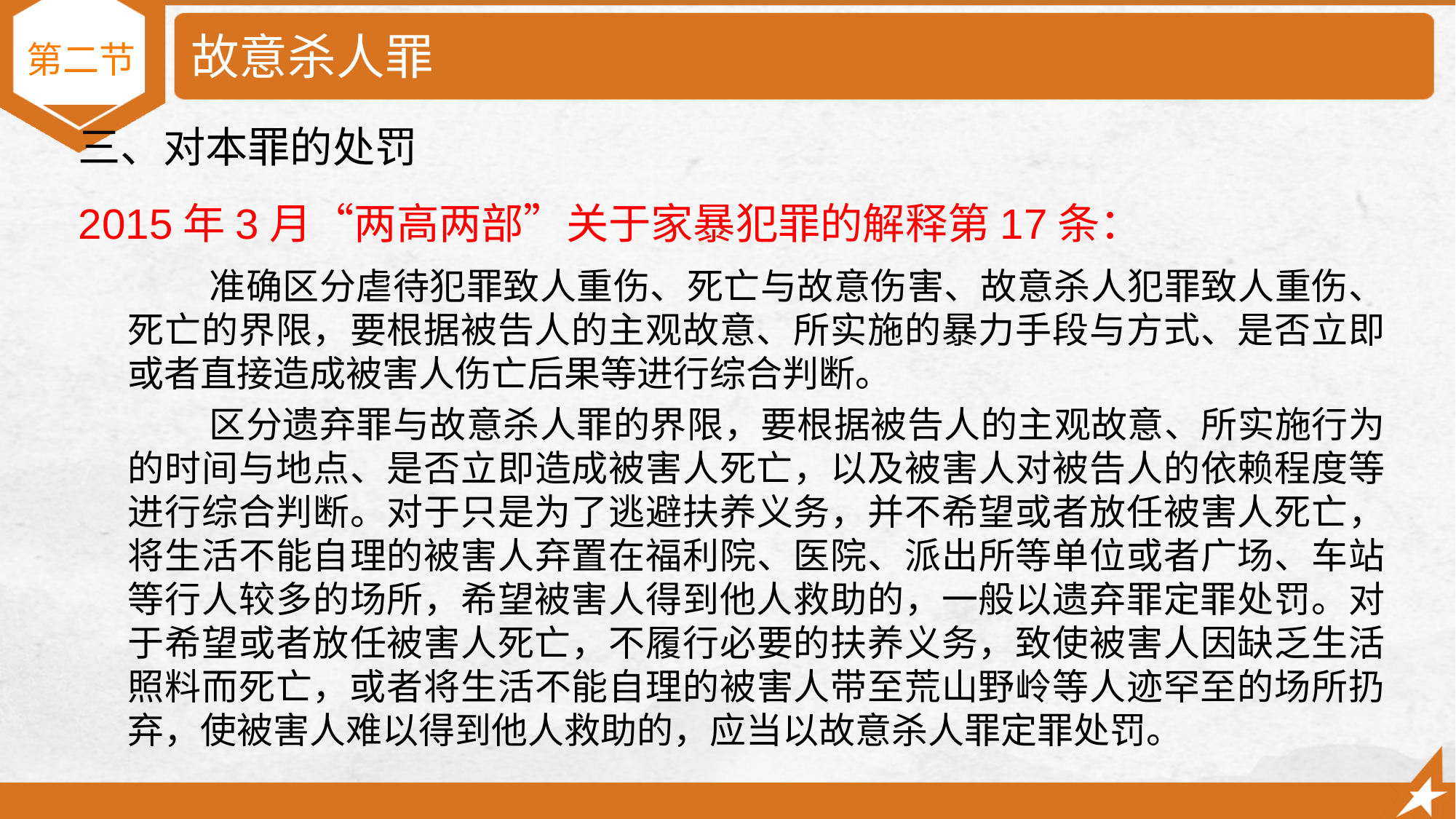

# 故意杀人罪
第二节
三、对本罪的处罚
2015年3月“两高两部”关于家暴犯罪的解释第17条：

准确区分虐待犯罪致人重伤、死亡与故意伤害、故意杀人犯罪致人重伤、死亡的界限，要根据被告人的主观故意、所实施的暴力手段与方式、是否立即或者直接造成被害人伤亡后果等进行综合判断。
区分遗弃罪与故意杀人罪的界限，要根据被告人的主观故意、所实施行为的时间与地点、是否立即造成被害人死亡，以及被害人对被告人的依赖程度等进行综合判断。对于只是为了逃避扶养义务，并不希望或者放任被害人死亡，将生活不能自理的被害人弃置在福利院、医院、派出所等单位或者广场、车站等行人较多的场所，希望被害人得到他人救助的，一般以遗弃罪定罪处罚。对于希望或者放任被害人死亡，不履行必要的扶养义务，致使被害人因缺乏生活照料而死亡，或者将生活不能自理的被害人带至荒山野岭等人迹罕至的场所扔弃，使被害人难以得到他人救助的，应当以故意杀人罪定罪处罚。